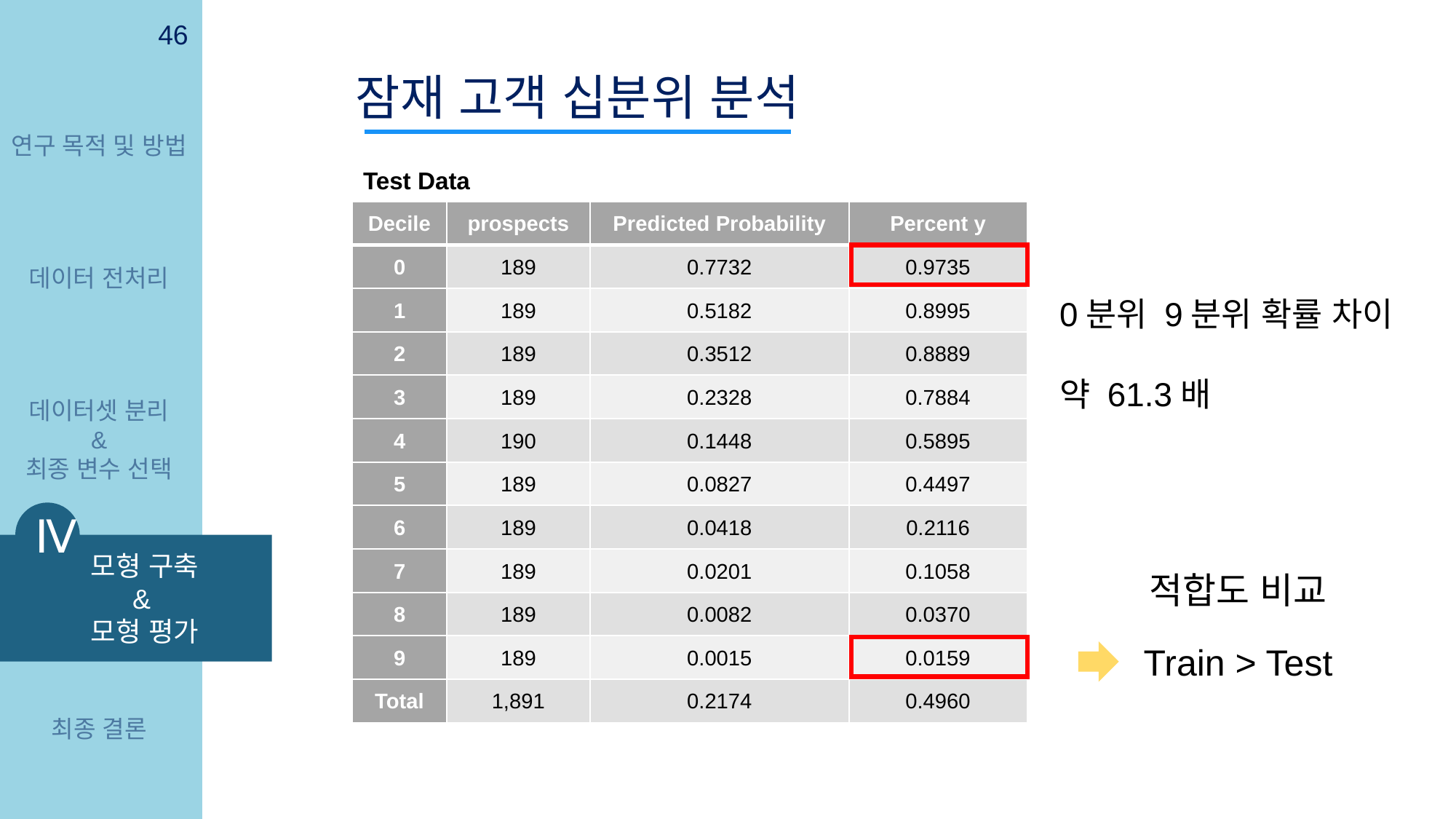

46
잠재 고객 십분위 분석
연구 목적 및 방법
Test Data
| Decile | prospects | Predicted Probability | Percent y |
| --- | --- | --- | --- |
| 0 | 189 | 0.7732 | 0.9735 |
| 1 | 189 | 0.5182 | 0.8995 |
| 2 | 189 | 0.3512 | 0.8889 |
| 3 | 189 | 0.2328 | 0.7884 |
| 4 | 190 | 0.1448 | 0.5895 |
| 5 | 189 | 0.0827 | 0.4497 |
| 6 | 189 | 0.0418 | 0.2116 |
| 7 | 189 | 0.0201 | 0.1058 |
| 8 | 189 | 0.0082 | 0.0370 |
| 9 | 189 | 0.0015 | 0.0159 |
| Total | 1,891 | 0.2174 | 0.4960 |

데이터 전처리
0분위 9분위 확률 차이

약 61.3배
데이터셋 분리
&
최종 변수 선택
Ⅳ
  모형 구축
  &
  모형 평가
적합도 비교
Train > Test

최종 결론